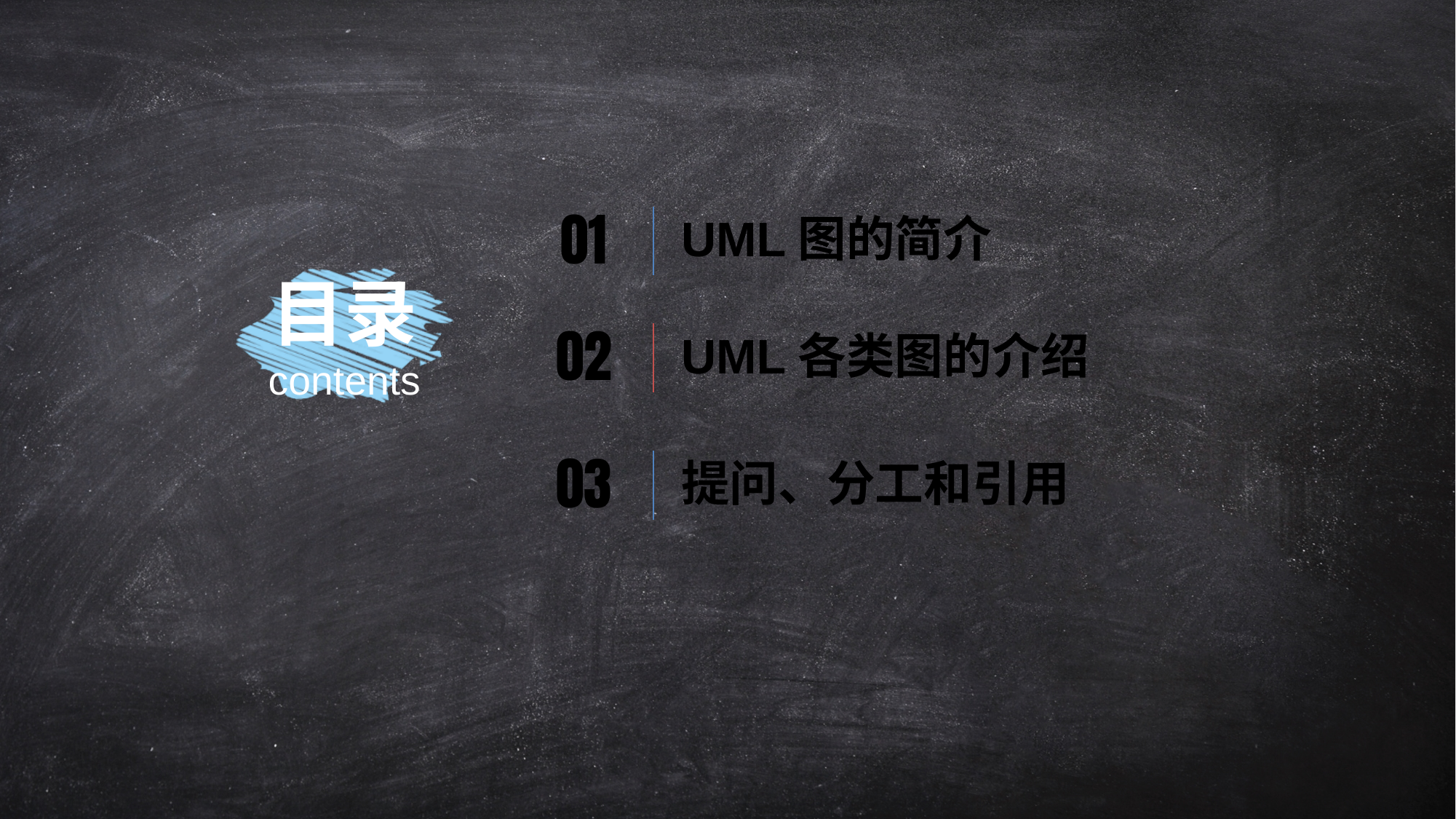

01
UML图的简介
目录
contents
02
UML各类图的介绍
03
提问、分工和引用